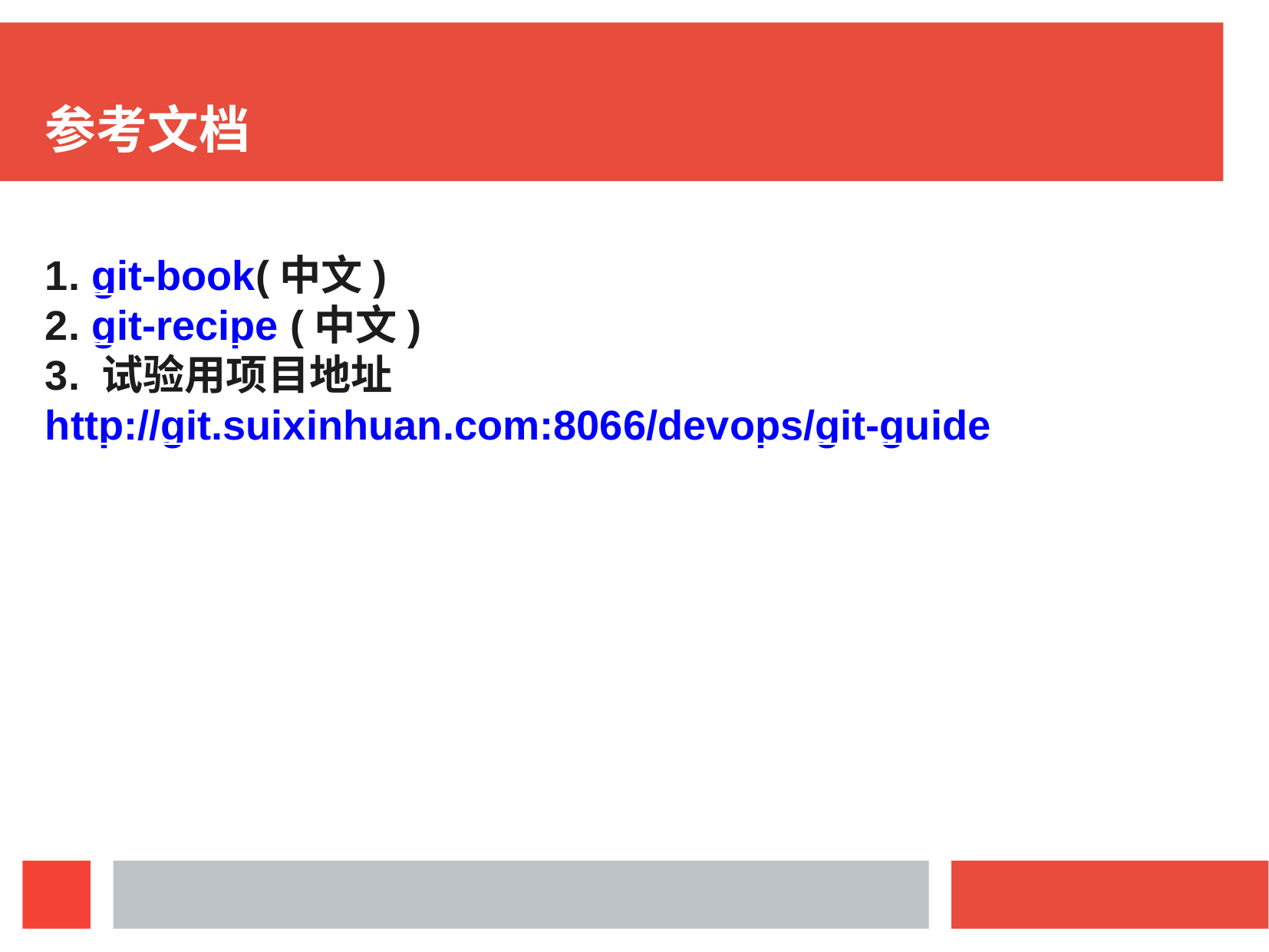

参考文档
1. git-book(中文)
2. git-recipe (中文)
3. 试验用项目地址 http://git.suixinhuan.com:8066/devops/git-guide